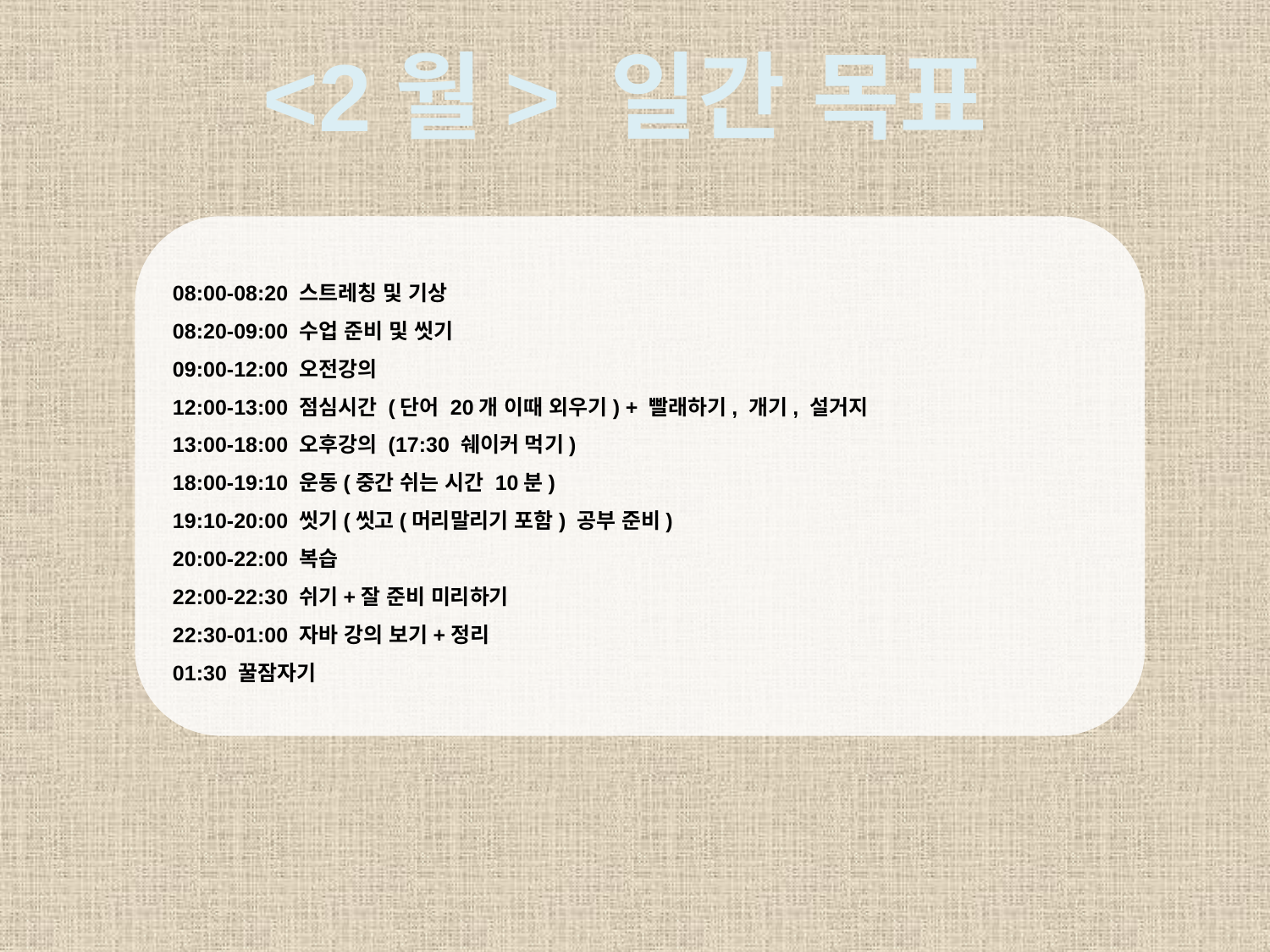

<2월> 일간 목표
08:00-08:20 스트레칭 및 기상
08:20-09:00 수업 준비 및 씻기
09:00-12:00 오전강의
12:00-13:00 점심시간 (단어 20개 이때 외우기) + 빨래하기, 개기, 설거지
13:00-18:00 오후강의 (17:30 쉐이커 먹기)
18:00-19:10 운동(중간 쉬는 시간 10분)
19:10-20:00 씻기(씻고(머리말리기 포함) 공부 준비)
20:00-22:00 복습
22:00-22:30 쉬기+잘 준비 미리하기
22:30-01:00 자바 강의 보기+정리
01:30 꿀잠자기